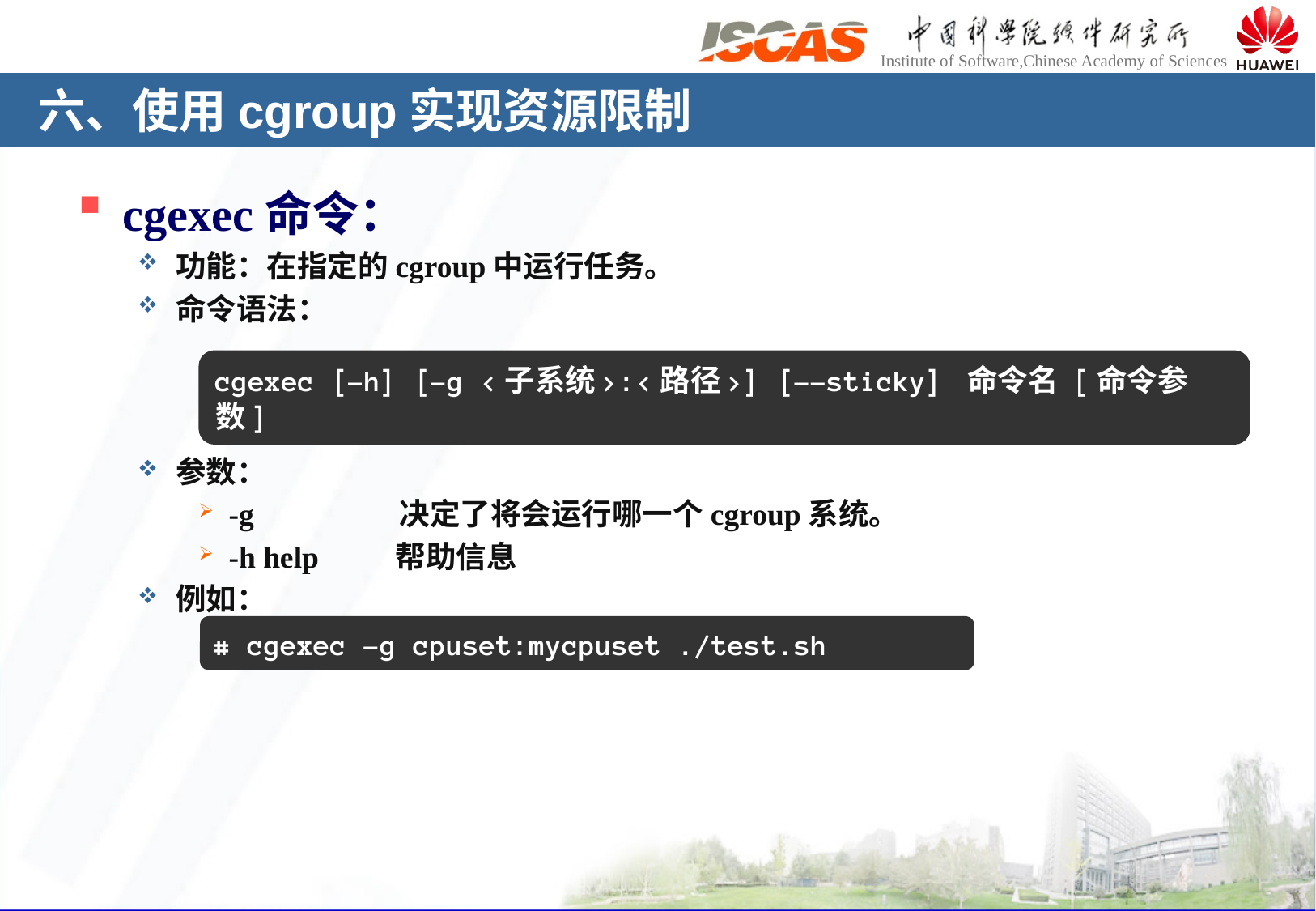

# 六、使用cgroup实现资源限制
cgexec命令：
功能：在指定的cgroup中运行任务。
命令语法：

参数：
-g                  决定了将会运行哪一个cgroup系统。
-h help         帮助信息
例如：
cgexec [-h] [-g <子系统>:<路径>] [--sticky] 命令名 [命令参数]
# cgexec -g cpuset:mycpuset ./test.sh